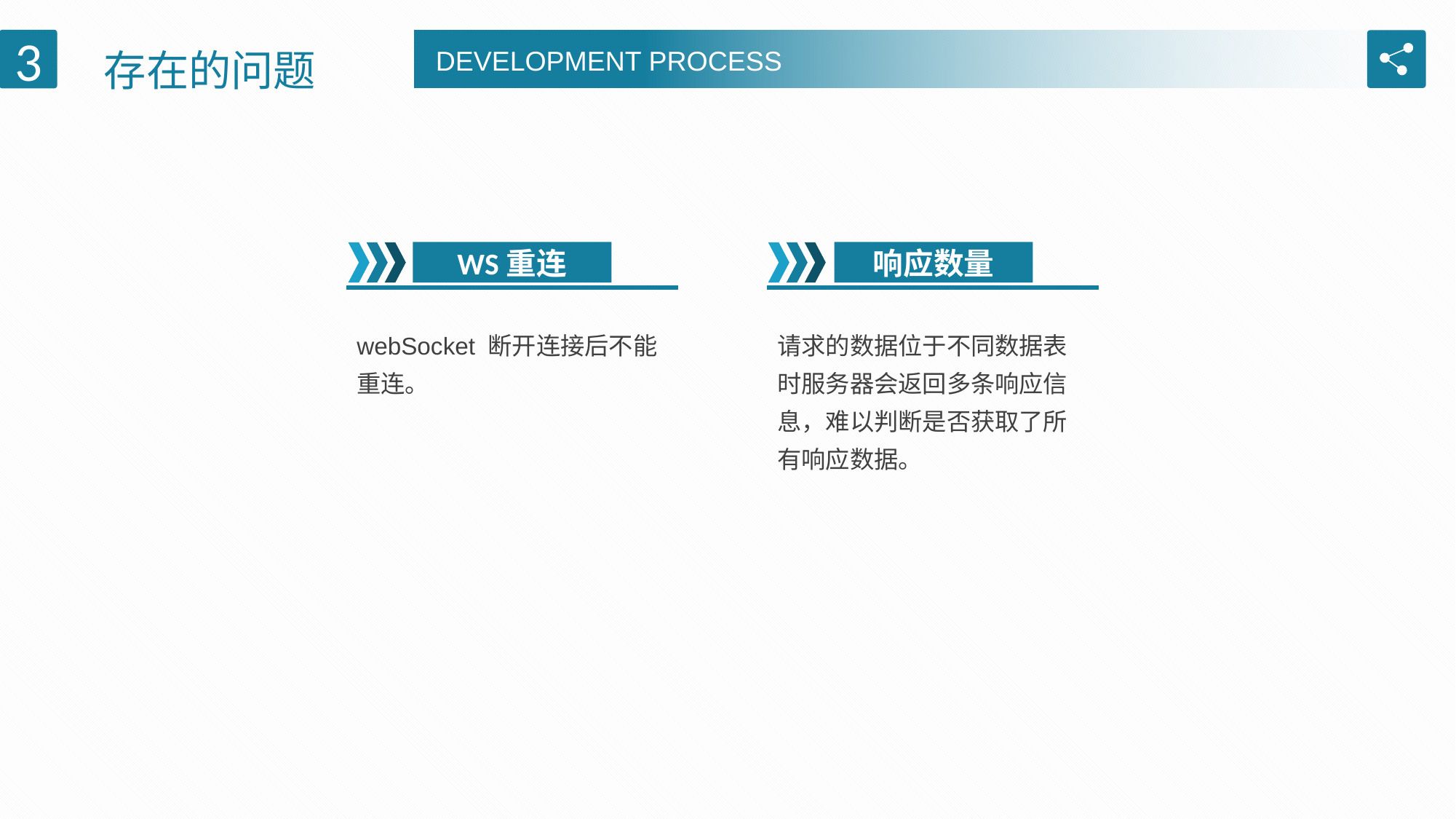

存在的问题
3

DEVELOPMENT PROCESS

WS重连

webSocket 断开连接后不能重连。
响应数量

请求的数据位于不同数据表时服务器会返回多条响应信息，难以判断是否获取了所有响应数据。